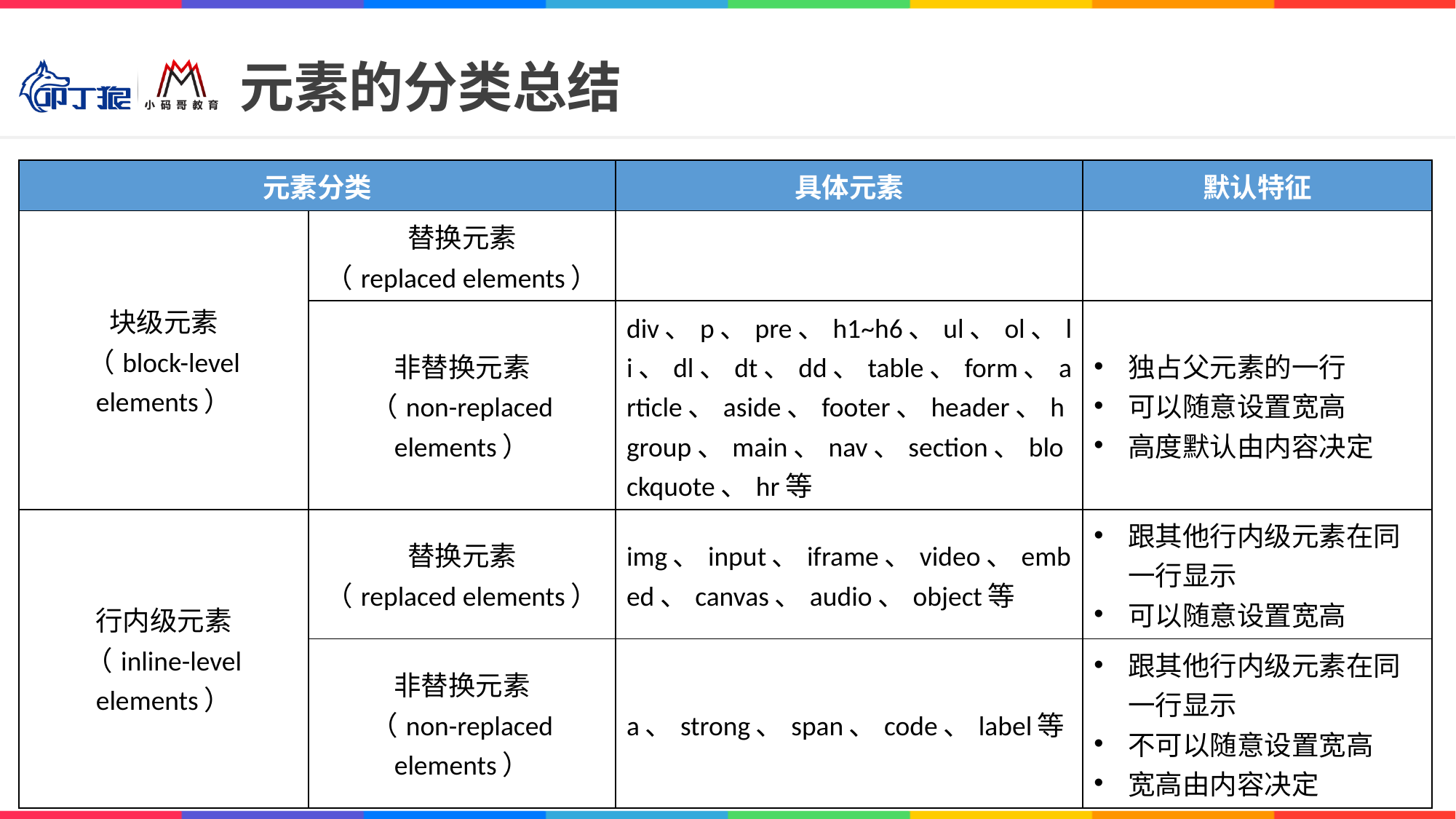

# 元素的分类总结
| 元素分类 |  | 具体元素 | 默认特征 |
| --- | --- | --- | --- |
| 块级元素 （block-level elements） | 替换元素 （replaced elements） |  |  |
|  | 非替换元素 （non-replaced elements） | div、p、pre、h1~h6、ul、ol、li、dl、dt、dd、table、form、article、aside、footer、header、hgroup、main、nav、section、blockquote、hr等 | 独占父元素的一行 可以随意设置宽高 高度默认由内容决定 |
| 行内级元素 （inline-level elements） | 替换元素 （replaced elements） | img、input、iframe、video、embed、canvas、audio、object等 | 跟其他行内级元素在同一行显示 可以随意设置宽高 |
|  | 非替换元素 （non-replaced elements） | a、strong、span、code、label等 | 跟其他行内级元素在同一行显示 不可以随意设置宽高 宽高由内容决定 |